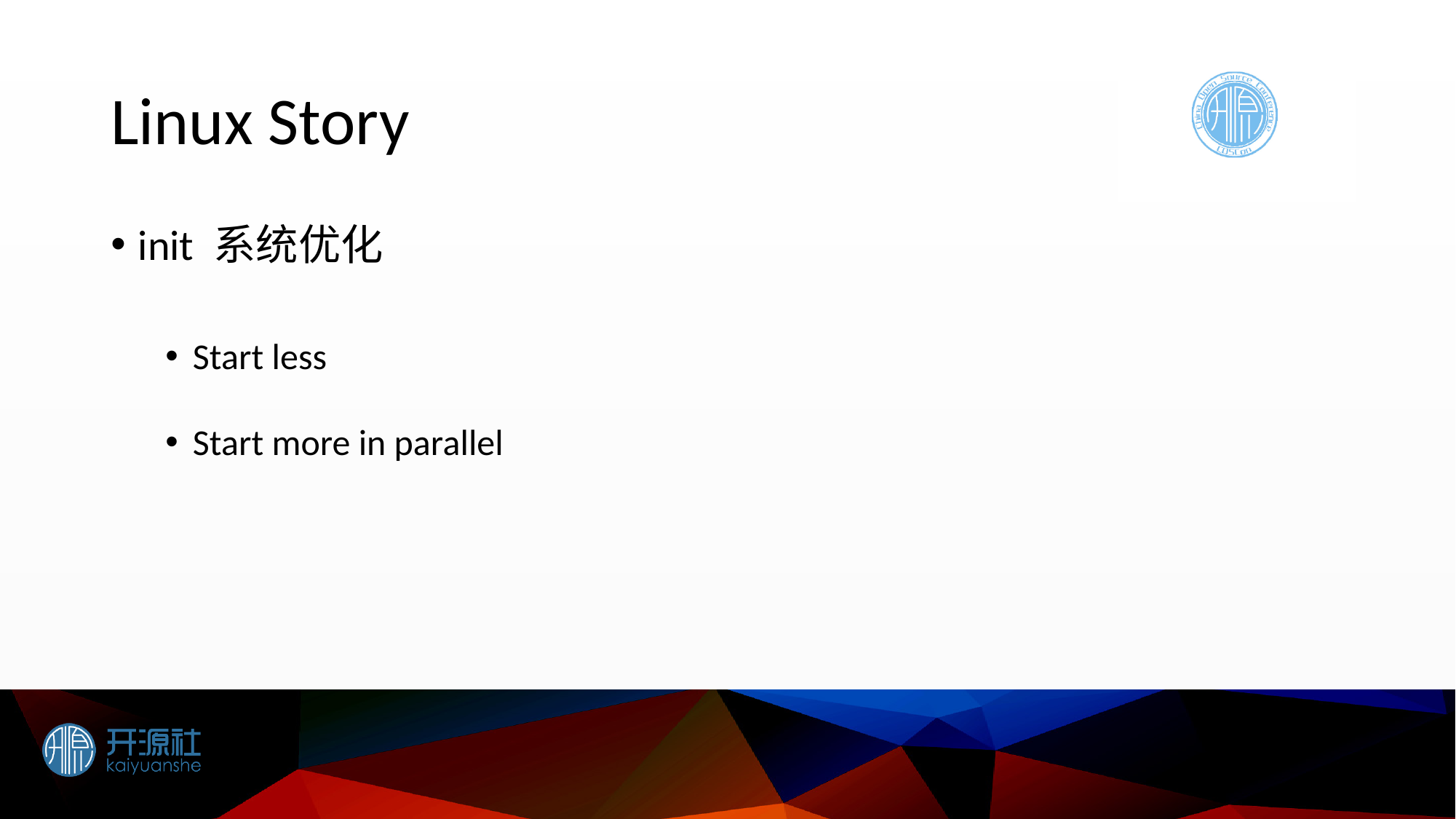

# Linux Story
init 系统优化

Start less
Start more in parallel